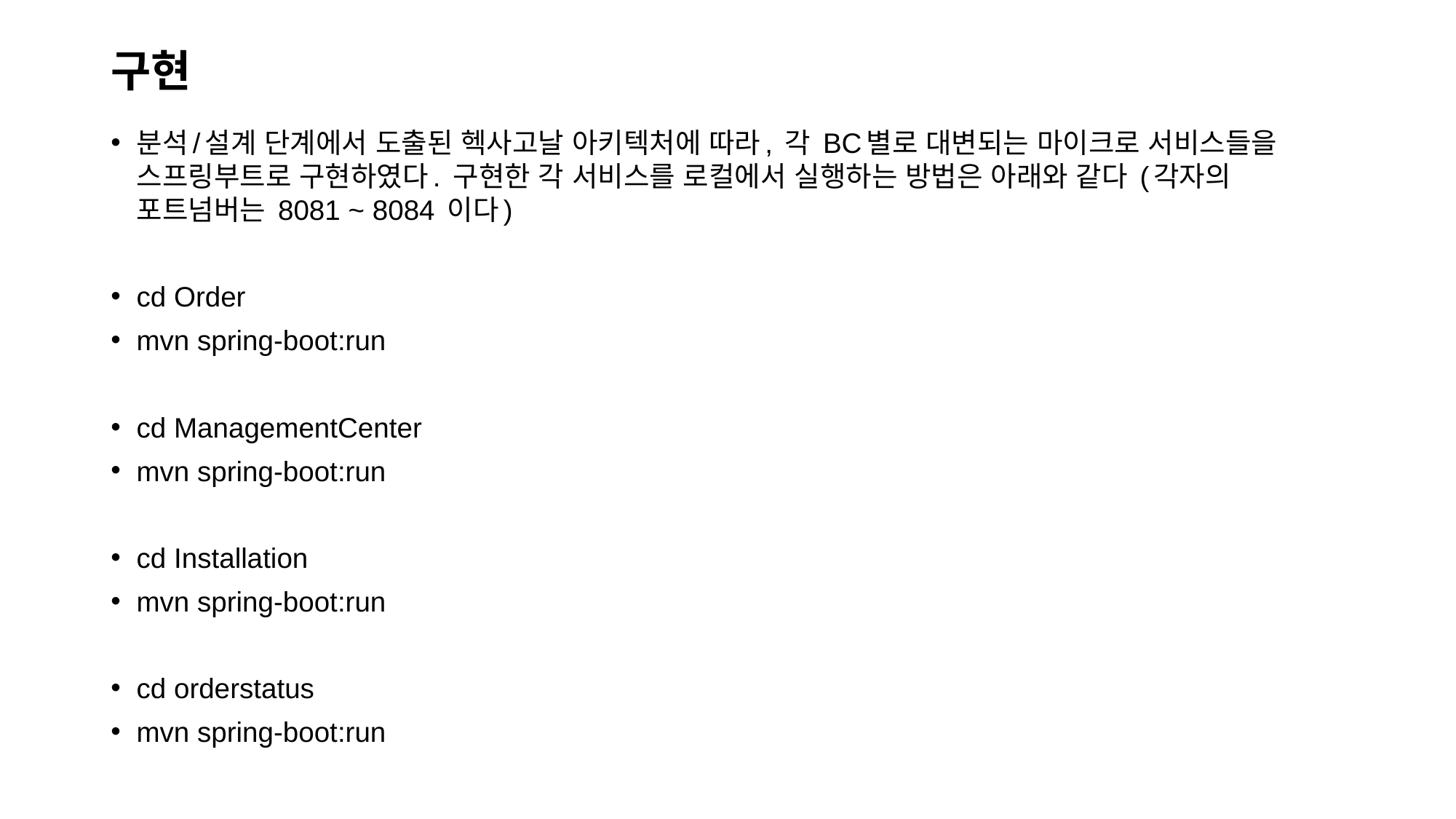

# 구현
분석/설계 단계에서 도출된 헥사고날 아키텍처에 따라, 각 BC별로 대변되는 마이크로 서비스들을 스프링부트로 구현하였다. 구현한 각 서비스를 로컬에서 실행하는 방법은 아래와 같다 (각자의 포트넘버는 8081 ~ 8084 이다)

cd Order
mvn spring-boot:run

cd ManagementCenter
mvn spring-boot:run

cd Installation
mvn spring-boot:run

cd orderstatus
mvn spring-boot:run